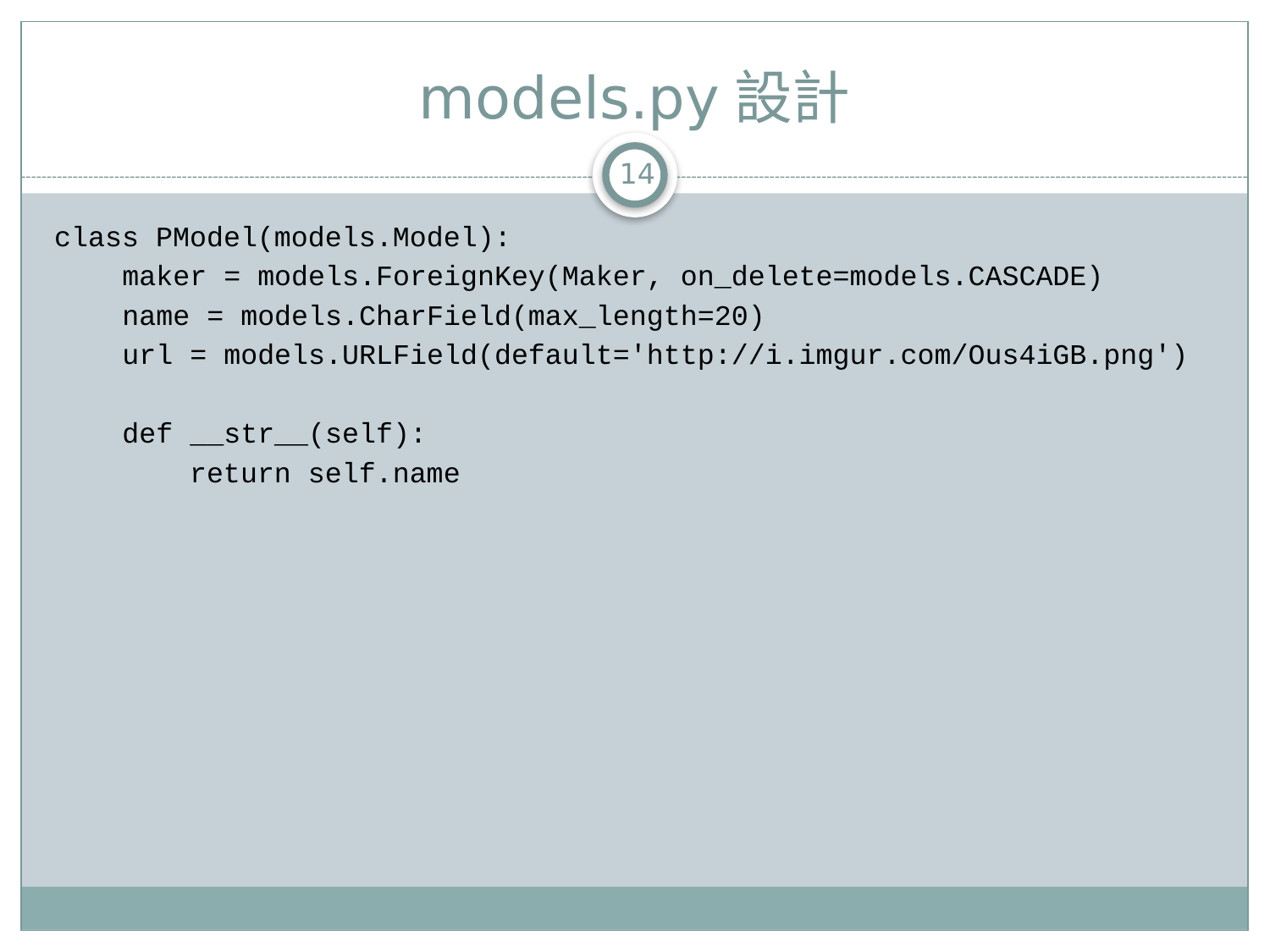

# models.py設計
14
class PModel(models.Model):
    maker = models.ForeignKey(Maker, on_delete=models.CASCADE)
    name = models.CharField(max_length=20)
    url = models.URLField(default='http://i.imgur.com/Ous4iGB.png')

    def __str__(self):
        return self.name